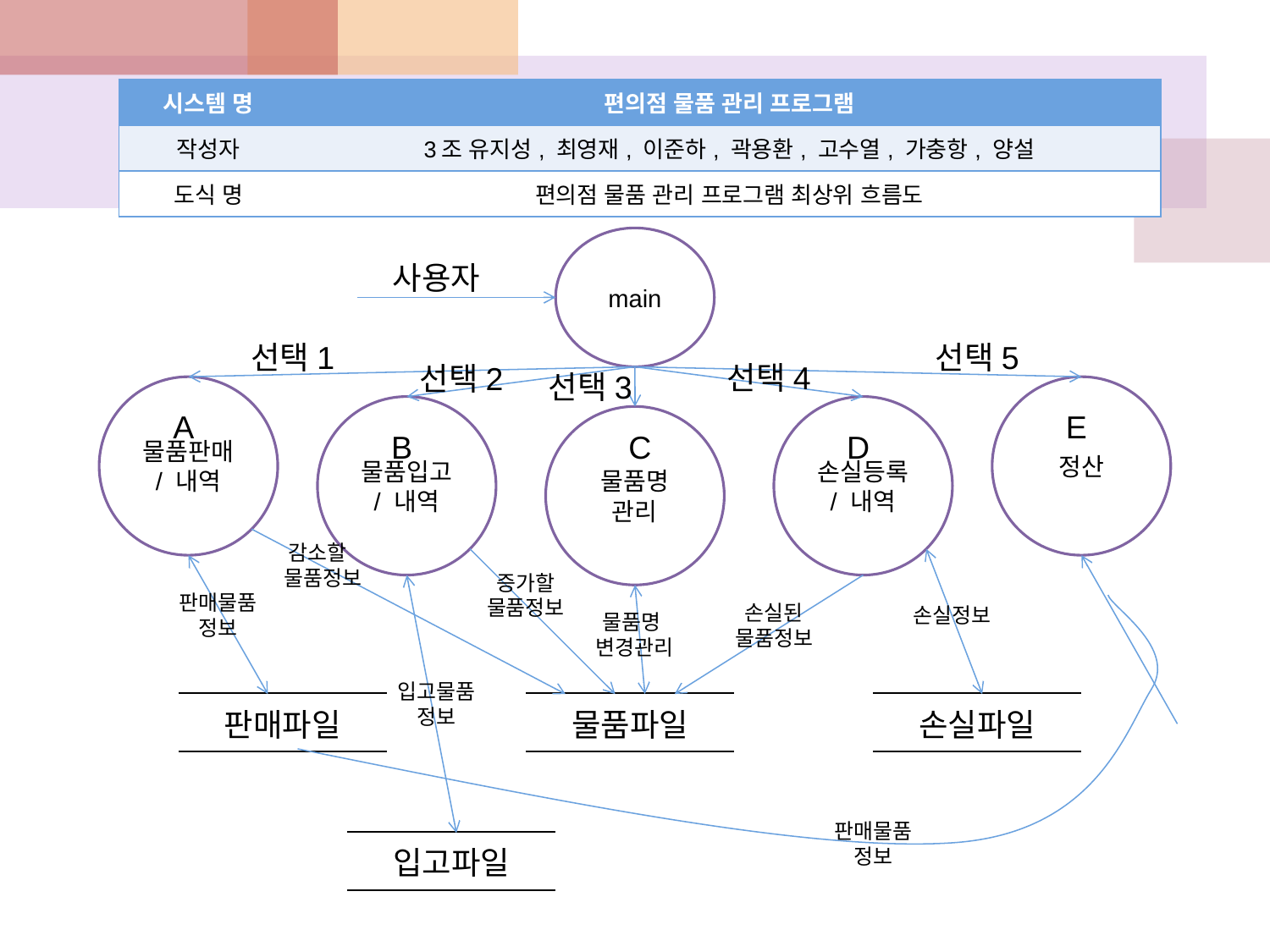

| 시스템 명 | 편의점 물품 관리 프로그램 |
| --- | --- |
| 작성자 | 3조 유지성, 최영재, 이준하, 곽용환, 고수열, 가충항, 양설 |
| 도식 명 | 편의점 물품 관리 프로그램 최상위 흐름도 |
main
사용자
선택1
선택5
선택4
선택2
선택3
물품판매
/ 내역
정산
물품입고
/ 내역
손실등록
/ 내역
A
물품명 관리
E
B
C
D
감소할
 물품정보
증가할
물품정보
판매물품정보

손실정보
손실된
물품정보
물품명
변경관리
입고물품정보
| 판매파일 |
| --- |
| 물품파일 |
| --- |
| 손실파일 |
| --- |
판매물품정보
| 입고파일 |
| --- |